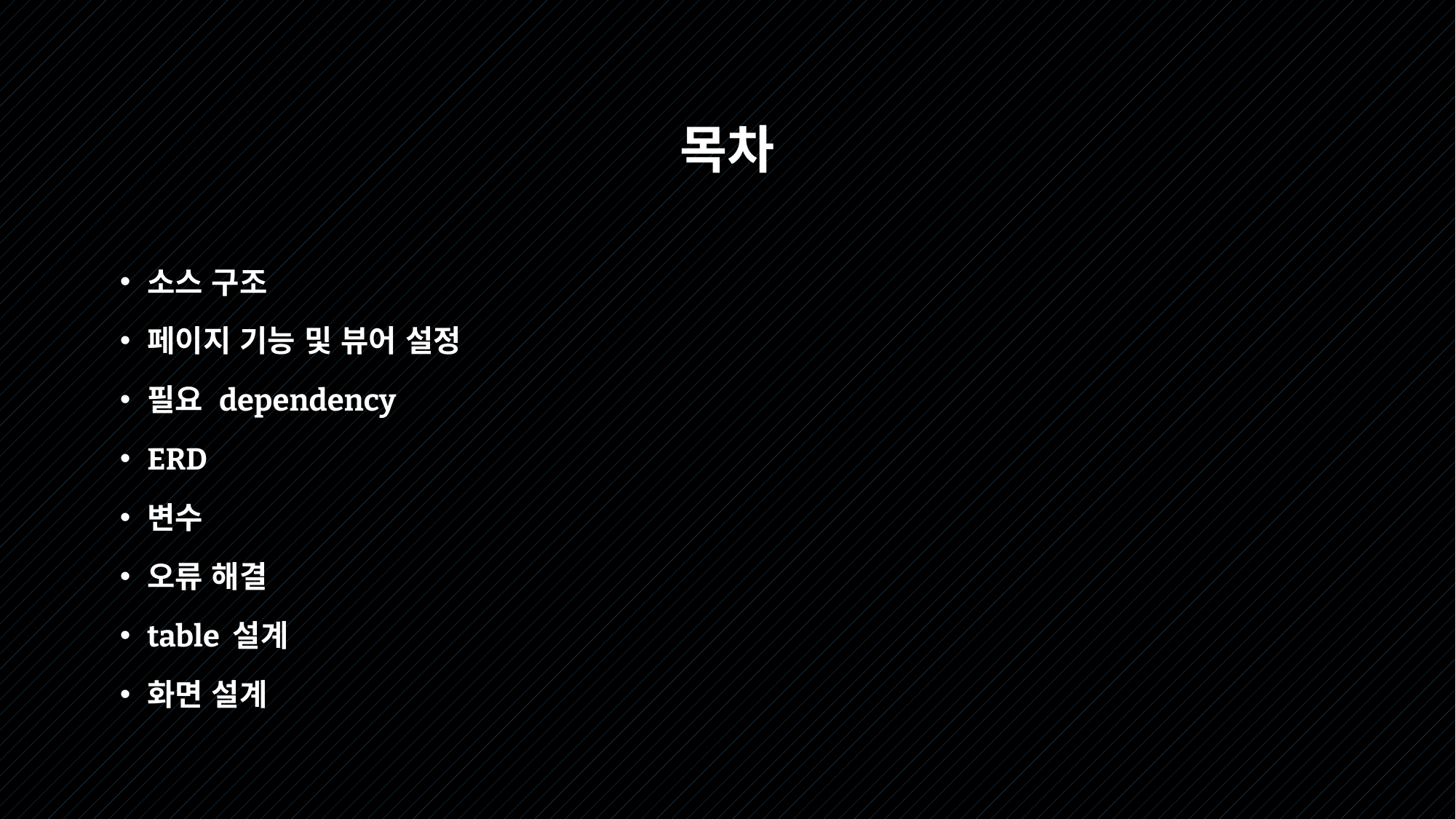

# 목차
소스 구조
페이지 기능 및 뷰어 설정
필요 dependency
ERD
변수
오류 해결
table 설계
화면 설계